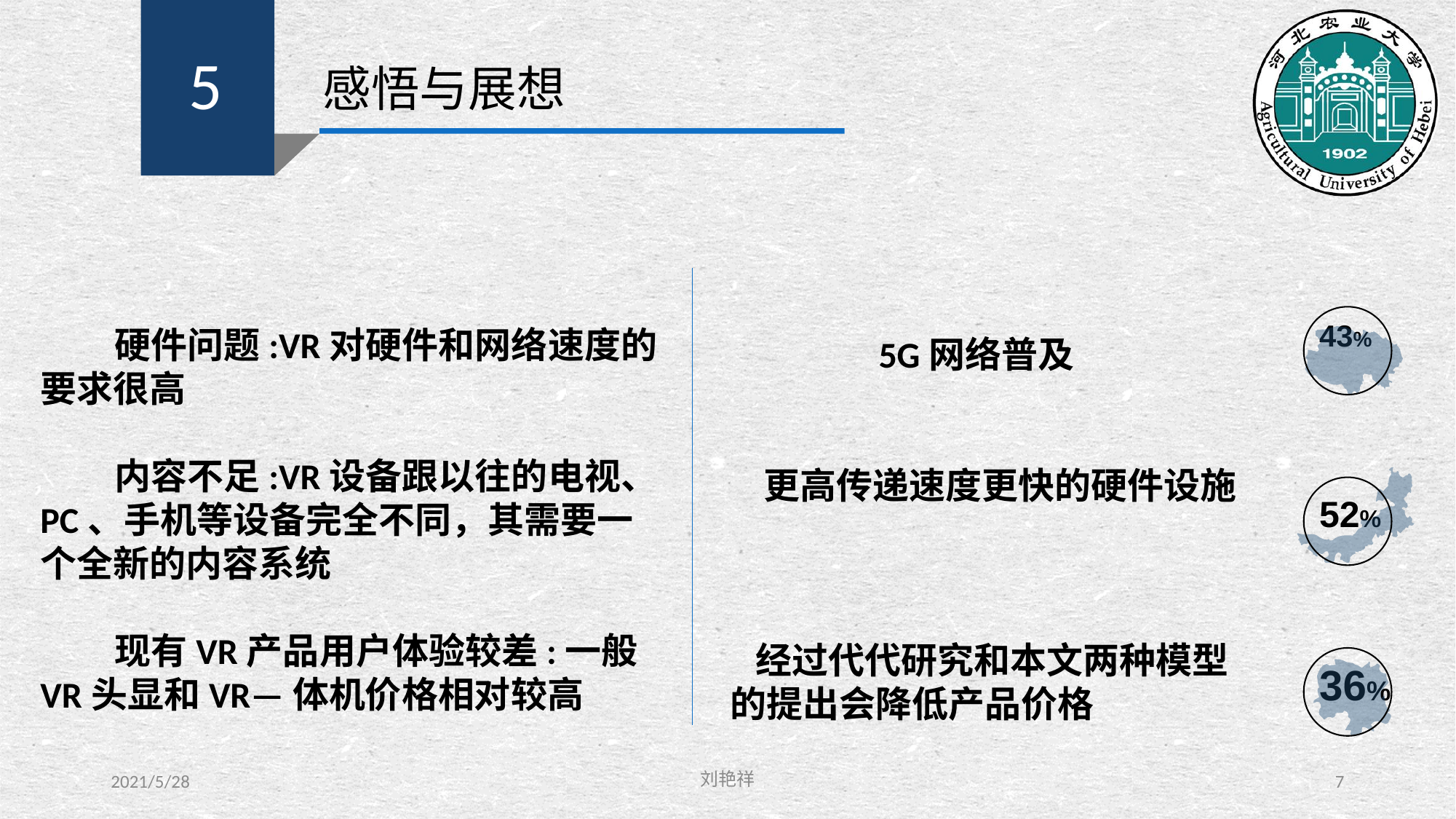

5
感悟与展想

        硬件问题:VR对硬件和网络速度的要求很高

        内容不足:VR设备跟以往的电视、PC、手机等设备完全不同，其需要一个全新的内容系统

        现有VR产品用户体验较差:一般VR头显和VR—体机价格相对较高

43%

52%

36%

                        5G网络普及

   更高传递速度更快的硬件设施

  经过代代研究和本文两种模型的提出会降低产品价格
2021/5/28
刘艳祥
7